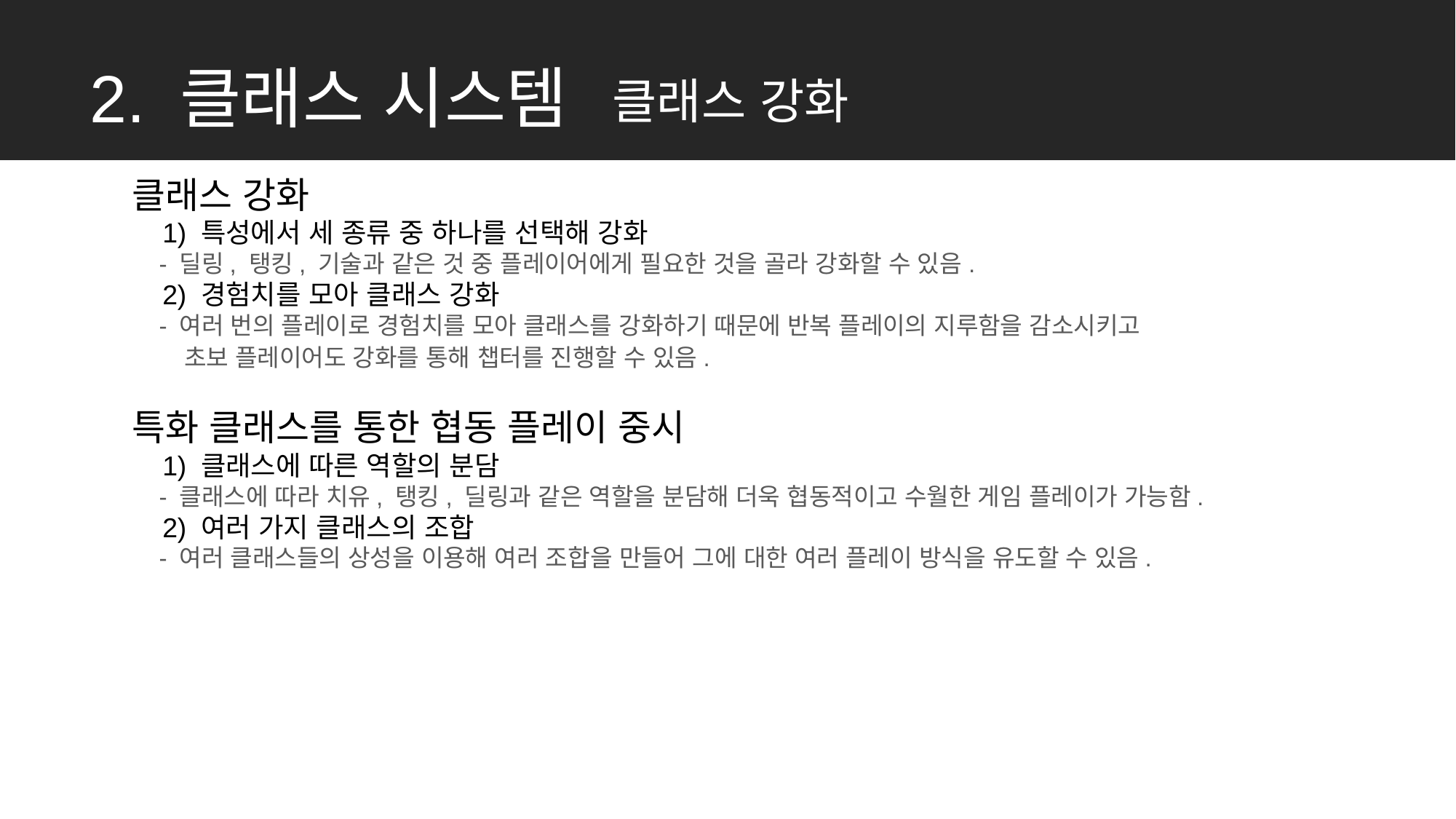

# 2. 클래스 시스템
클래스 강화
클래스 강화
    1) 특성에서 세 종류 중 하나를 선택해 강화
    - 딜링, 탱킹, 기술과 같은 것 중 플레이어에게 필요한 것을 골라 강화할 수 있음.
    2) 경험치를 모아 클래스 강화
    - 여러 번의 플레이로 경험치를 모아 클래스를 강화하기 때문에 반복 플레이의 지루함을 감소시키고
      초보 플레이어도 강화를 통해 챕터를 진행할 수 있음.

특화 클래스를 통한 협동 플레이 중시
    1) 클래스에 따른 역할의 분담
    - 클래스에 따라 치유, 탱킹, 딜링과 같은 역할을 분담해 더욱 협동적이고 수월한 게임 플레이가 가능함.
    2) 여러 가지 클래스의 조합
    - 여러 클래스들의 상성을 이용해 여러 조합을 만들어 그에 대한 여러 플레이 방식을 유도할 수 있음.